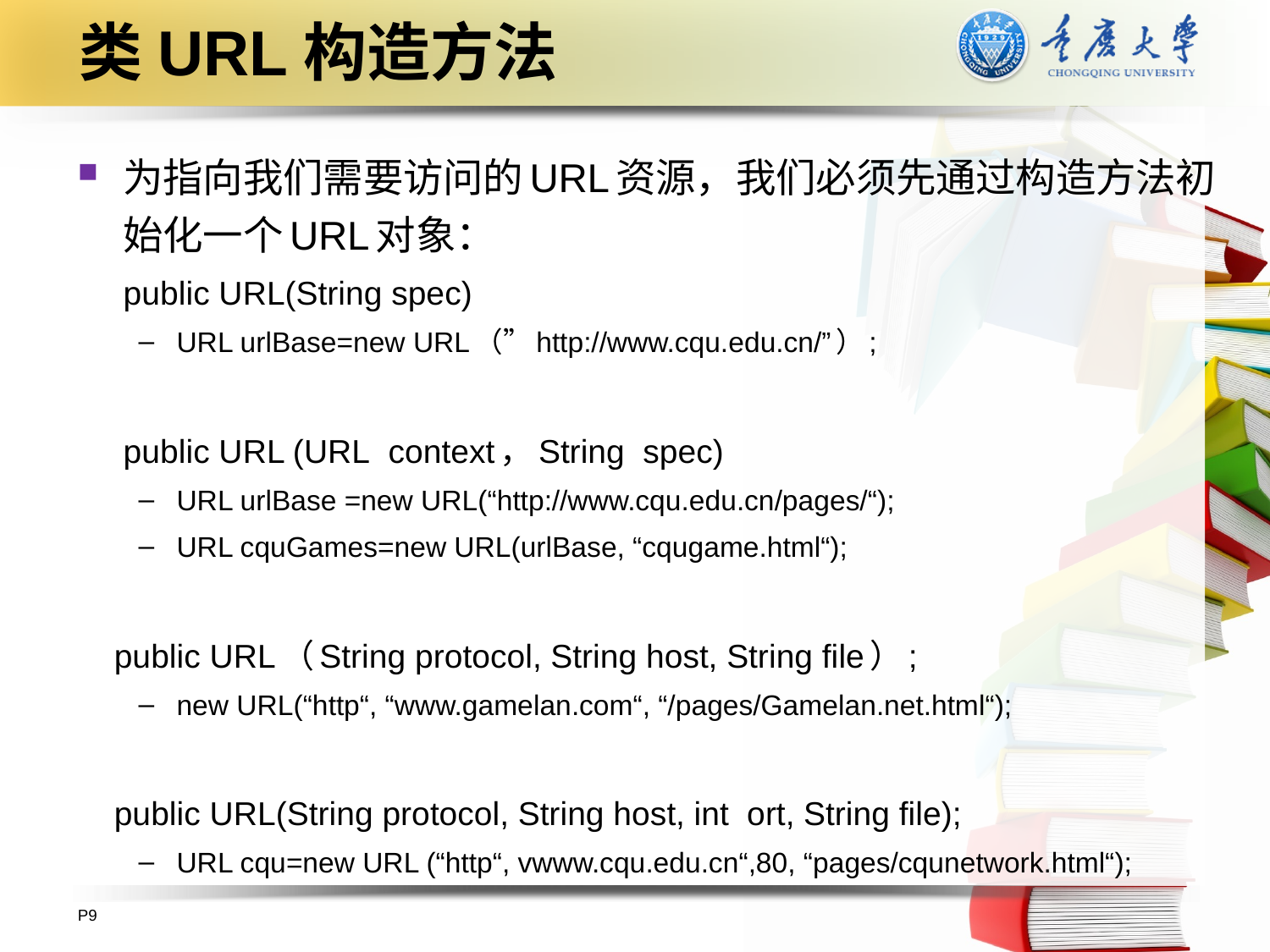

# 类URL构造方法
为指向我们需要访问的URL资源，我们必须先通过构造方法初始化一个URL对象：
     public URL(String spec)
URL urlBase=new URL（”http://www.cqu.edu.cn/”）;

     public URL (URL  context，String  spec)
URL urlBase =new URL(“http://www.cqu.edu.cn/pages/“);
URL cquGames=new URL(urlBase, “cqugame.html“);

    public URL（String protocol, String host, String file）;
new URL(“http“, “www.gamelan.com“, “/pages/Gamelan.net.html“);

    public URL(String protocol, String host, int  ort, String file);
URL cqu=new URL (“http“, vwww.cqu.edu.cn“,80, “pages/cqunetwork.html“);
P9